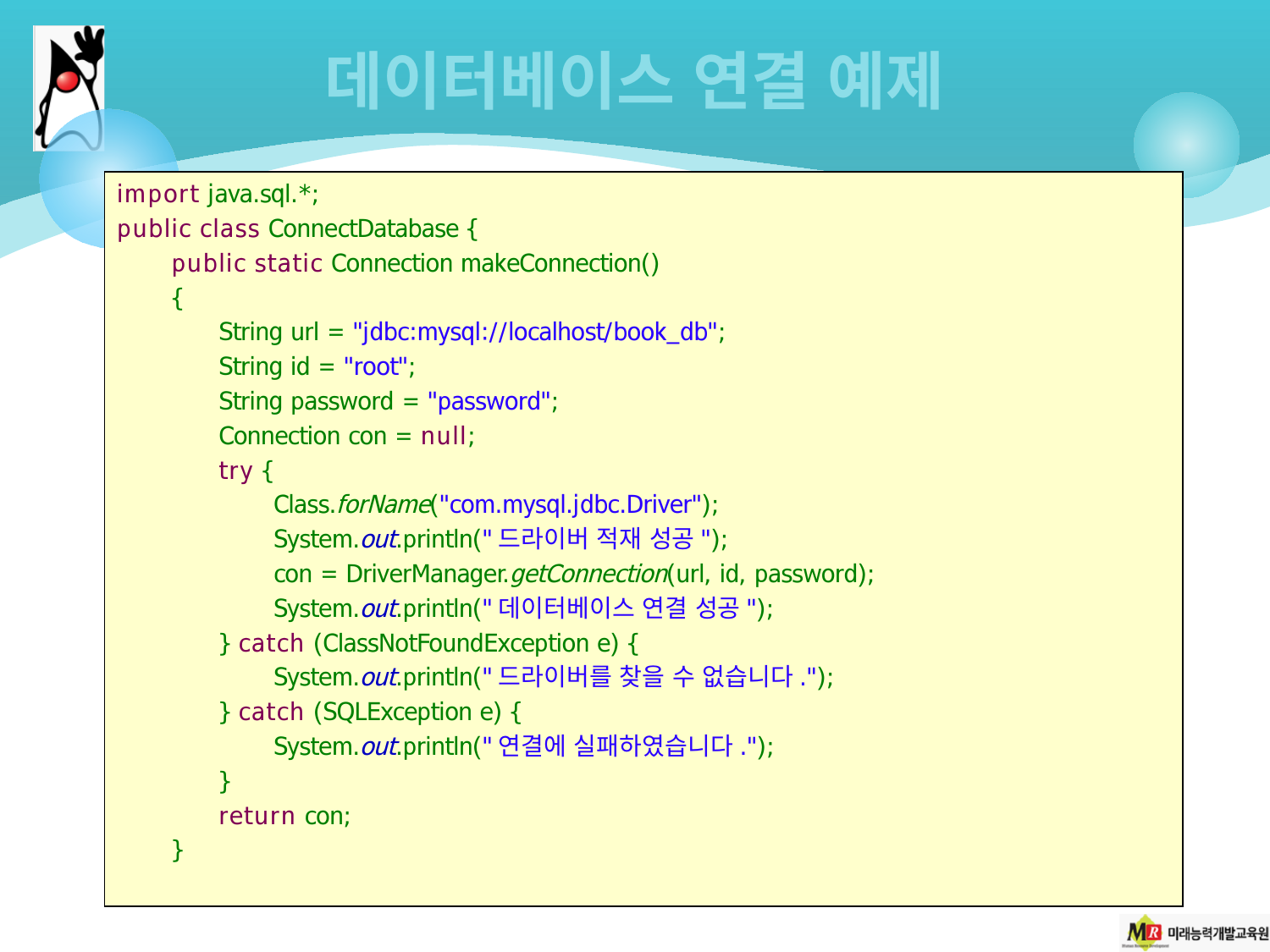

# 데이터베이스 연결 예제
import java.sql.*;
public class ConnectDatabase {
       public static Connection makeConnection()
       {
             String url = "jdbc:mysql://localhost/book_db";
             String id = "root";
             String password = "password";
             Connection con = null;
             try {
                    Class.forName("com.mysql.jdbc.Driver");
                    System.out.println("드라이버 적재 성공");
                    con = DriverManager.getConnection(url, id, password);
                    System.out.println("데이터베이스 연결 성공");
             } catch (ClassNotFoundException e) {
                    System.out.println("드라이버를 찾을 수 없습니다.");
             } catch (SQLException e) {
                    System.out.println("연결에 실패하였습니다.");
             }
             return con;
       }